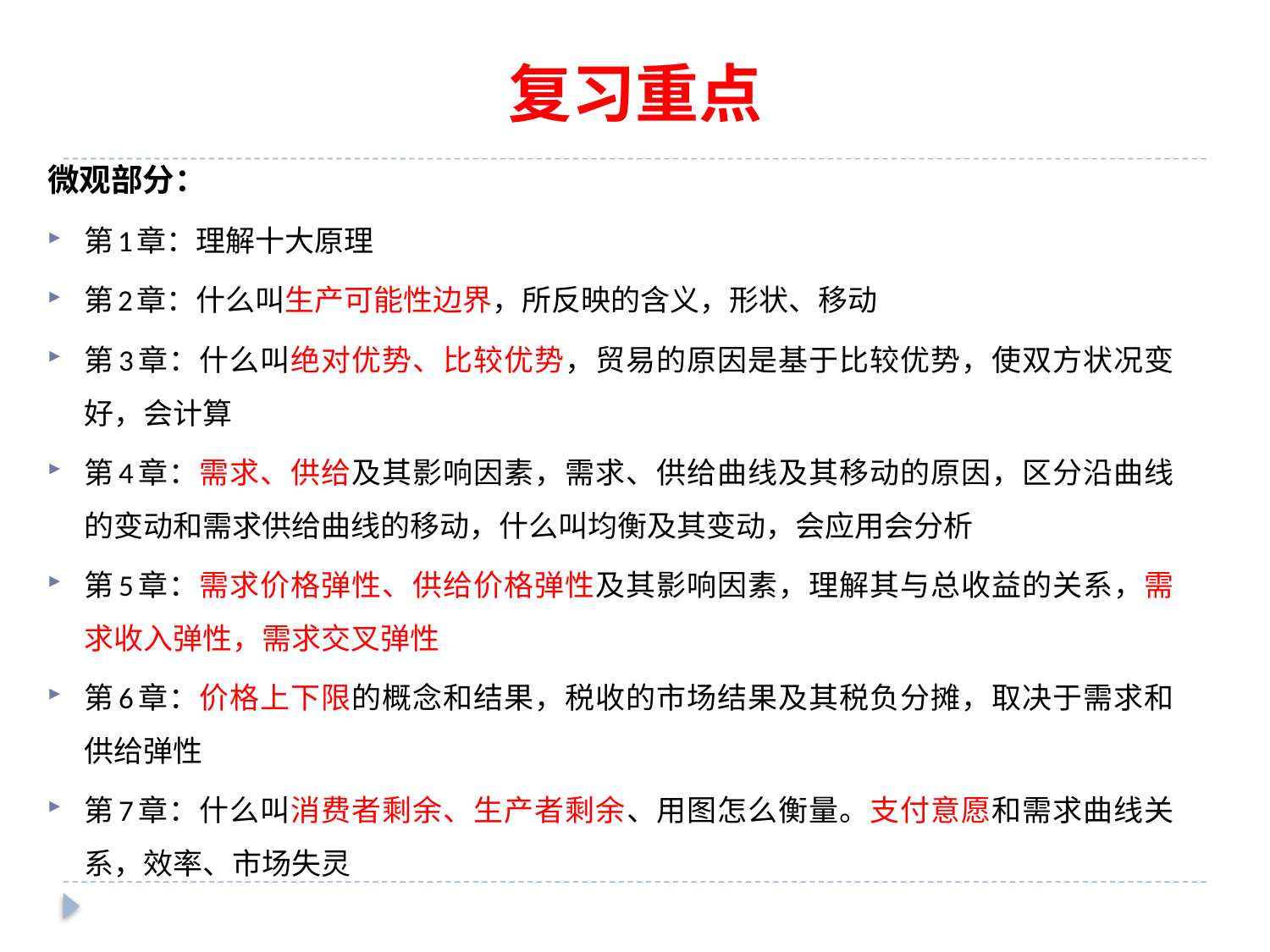

# 复习重点
微观部分：
第1章：理解十大原理
第2章：什么叫生产可能性边界，所反映的含义，形状、移动
第3章：什么叫绝对优势、比较优势，贸易的原因是基于比较优势，使双方状况变好，会计算
第4章：需求、供给及其影响因素，需求、供给曲线及其移动的原因，区分沿曲线的变动和需求供给曲线的移动，什么叫均衡及其变动，会应用会分析
第5章：需求价格弹性、供给价格弹性及其影响因素，理解其与总收益的关系，需求收入弹性，需求交叉弹性
第6章：价格上下限的概念和结果，税收的市场结果及其税负分摊，取决于需求和供给弹性
第7章：什么叫消费者剩余、生产者剩余、用图怎么衡量。支付意愿和需求曲线关系，效率、市场失灵